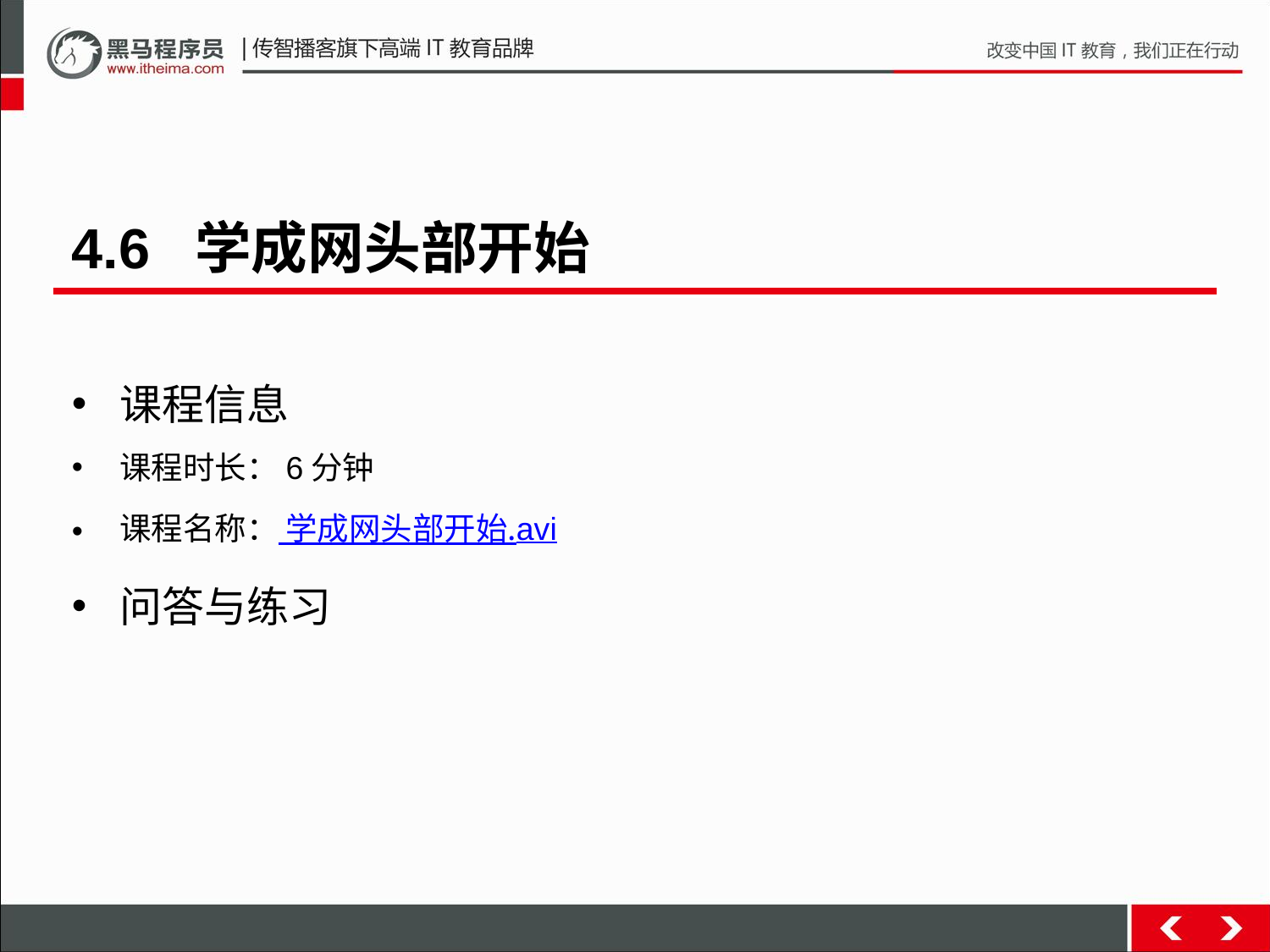

4.6  学成网头部开始
课程信息
课程时长：6分钟
课程名称： 学成网头部开始.avi
问答与练习